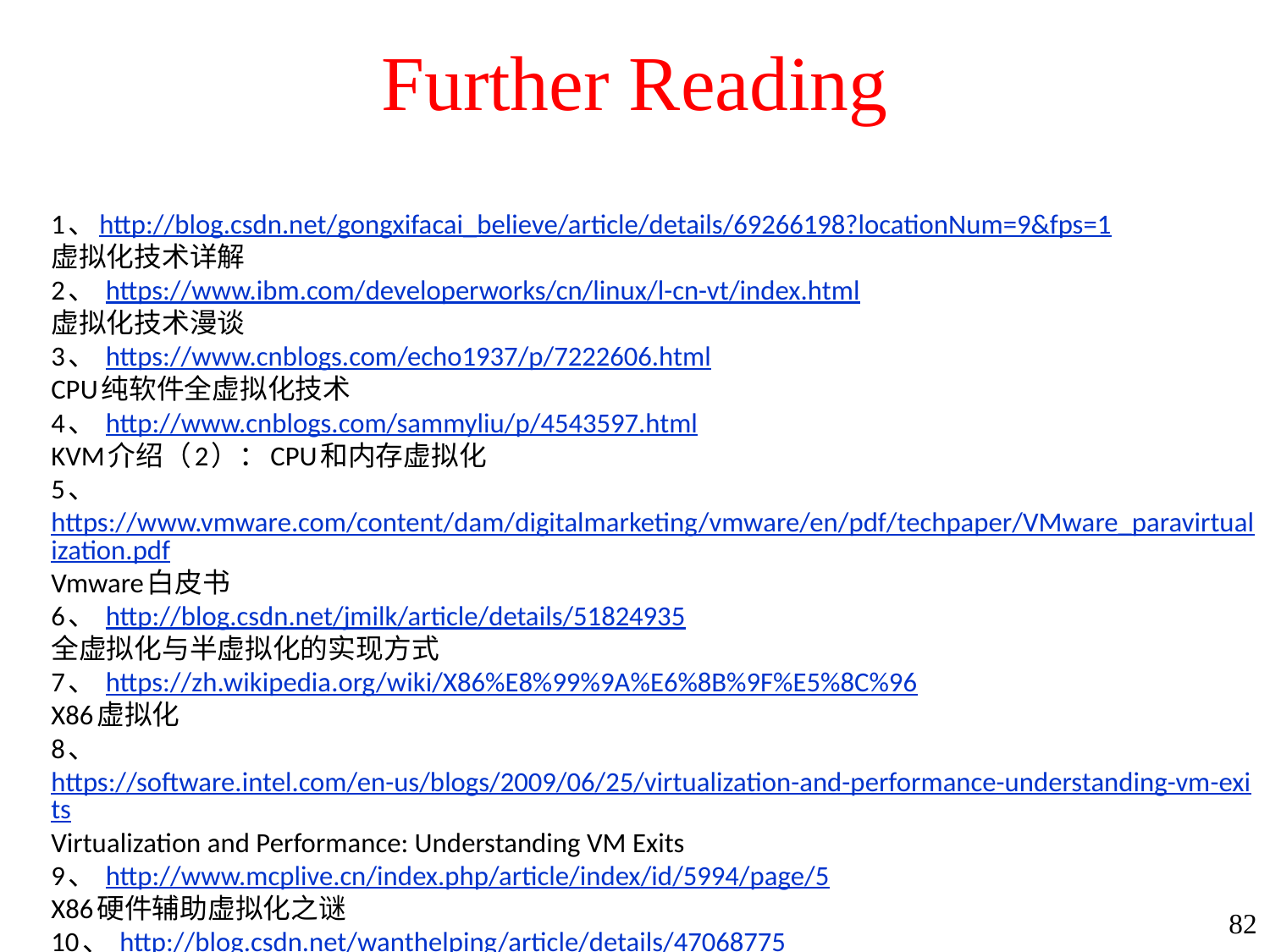

# Further Reading
1、http://blog.csdn.net/gongxifacai_believe/article/details/69266198?locationNum=9&fps=1
虚拟化技术详解
2、 https://www.ibm.com/developerworks/cn/linux/l-cn-vt/index.html
虚拟化技术漫谈
3、 https://www.cnblogs.com/echo1937/p/7222606.html
CPU纯软件全虚拟化技术
4、 http://www.cnblogs.com/sammyliu/p/4543597.html
KVM介绍（2）：CPU和内存虚拟化
5、 https://www.vmware.com/content/dam/digitalmarketing/vmware/en/pdf/techpaper/VMware_paravirtualization.pdf
Vmware白皮书
6、 http://blog.csdn.net/jmilk/article/details/51824935
全虚拟化与半虚拟化的实现方式
7、 https://zh.wikipedia.org/wiki/X86%E8%99%9A%E6%8B%9F%E5%8C%96
X86虚拟化
8、 https://software.intel.com/en-us/blogs/2009/06/25/virtualization-and-performance-understanding-vm-exits
Virtualization and Performance: Understanding VM Exits
9、 http://www.mcplive.cn/index.php/article/index/id/5994/page/5
X86硬件辅助虚拟化之谜
10、 http://blog.csdn.net/wanthelping/article/details/47068775
VMCS

82